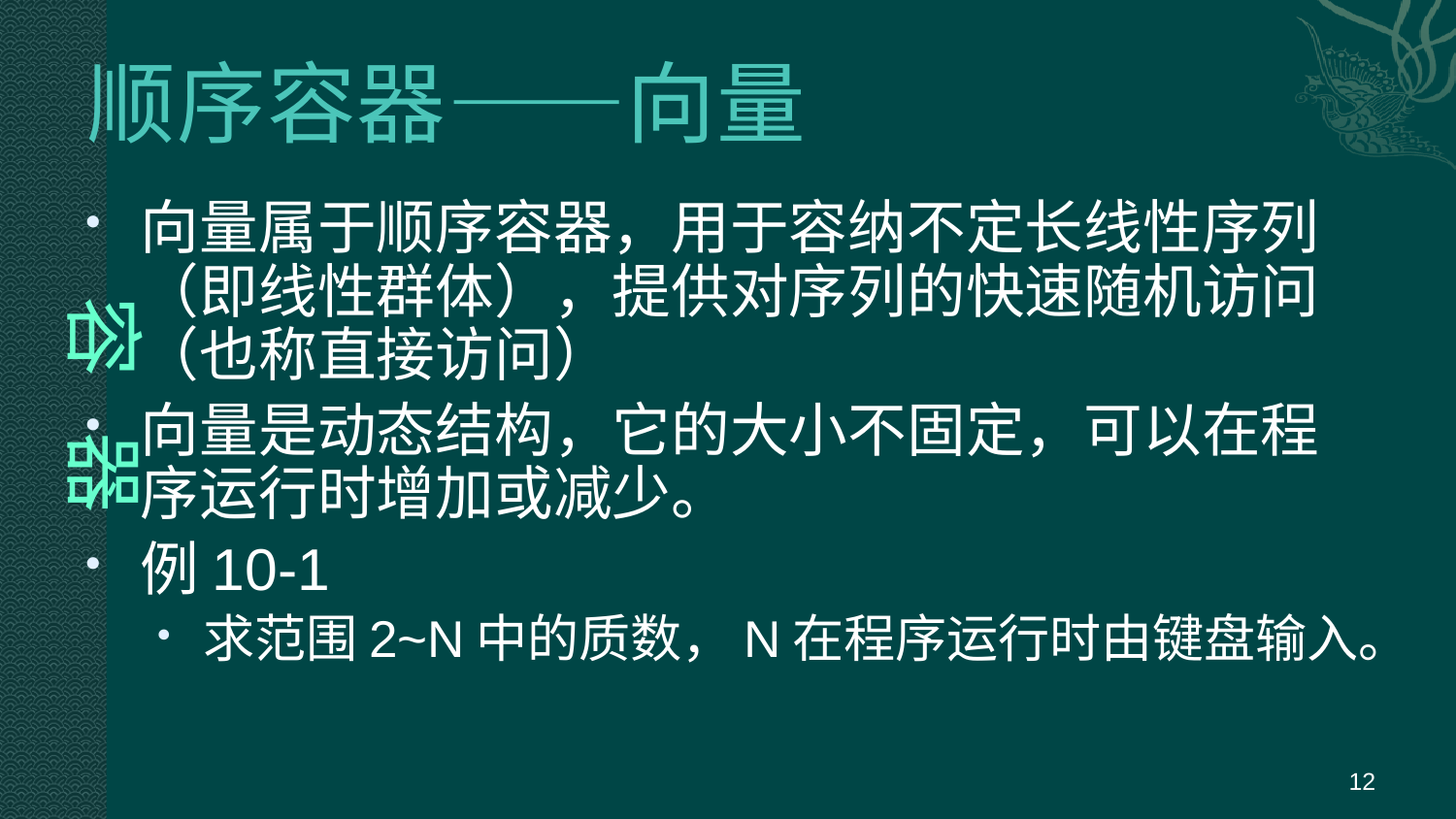

# 顺序容器——向量
容   器
向量属于顺序容器，用于容纳不定长线性序列（即线性群体），提供对序列的快速随机访问（也称直接访问）
向量是动态结构，它的大小不固定，可以在程序运行时增加或减少。
例10-1
求范围2~N中的质数，N在程序运行时由键盘输入。
12